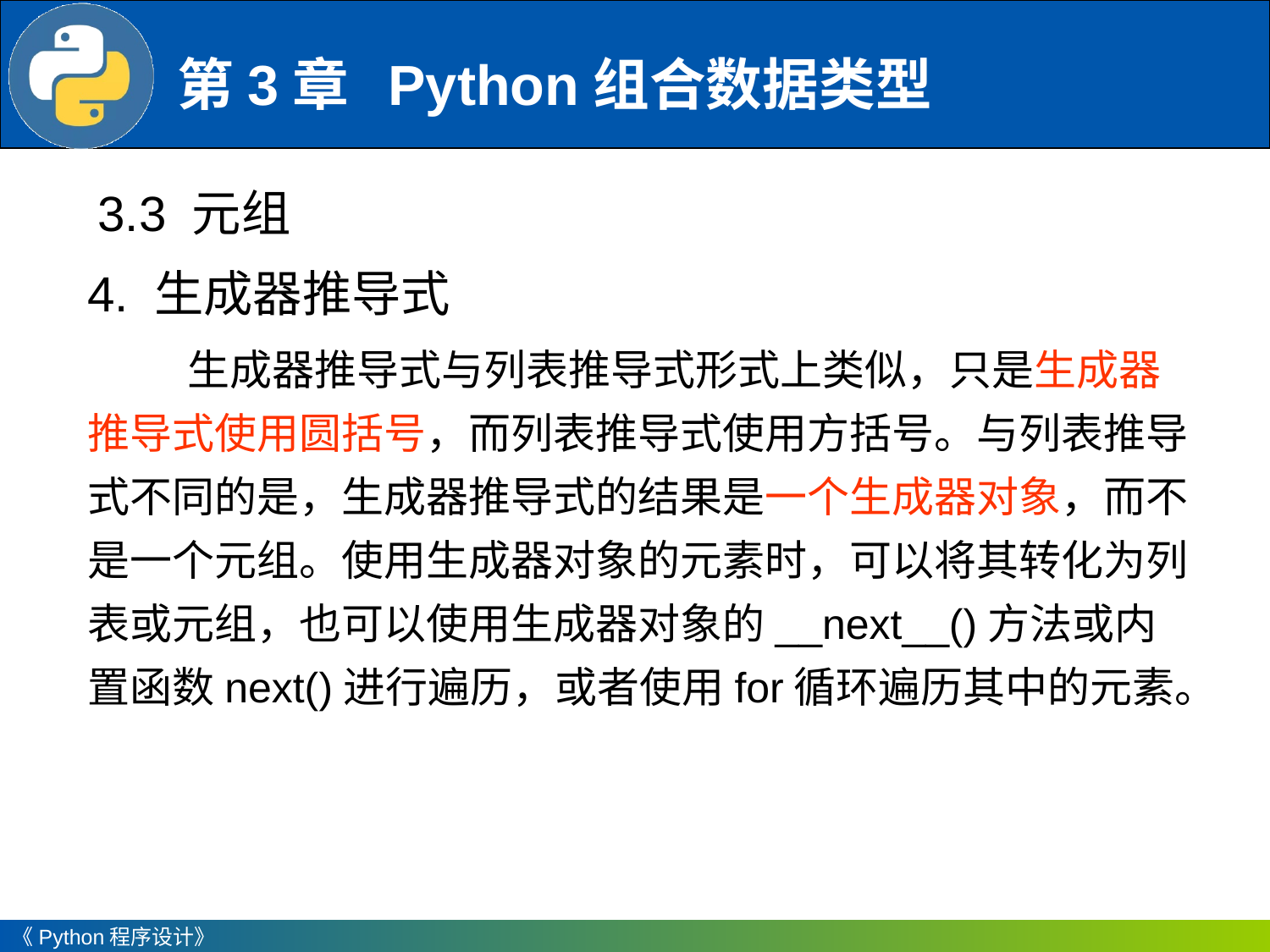

3.3 元组
4. 生成器推导式
生成器推导式与列表推导式形式上类似，只是生成器推导式使用圆括号，而列表推导式使用方括号。与列表推导式不同的是，生成器推导式的结果是一个生成器对象，而不是一个元组。使用生成器对象的元素时，可以将其转化为列表或元组，也可以使用生成器对象的__next__()方法或内置函数next()进行遍历，或者使用for循环遍历其中的元素。